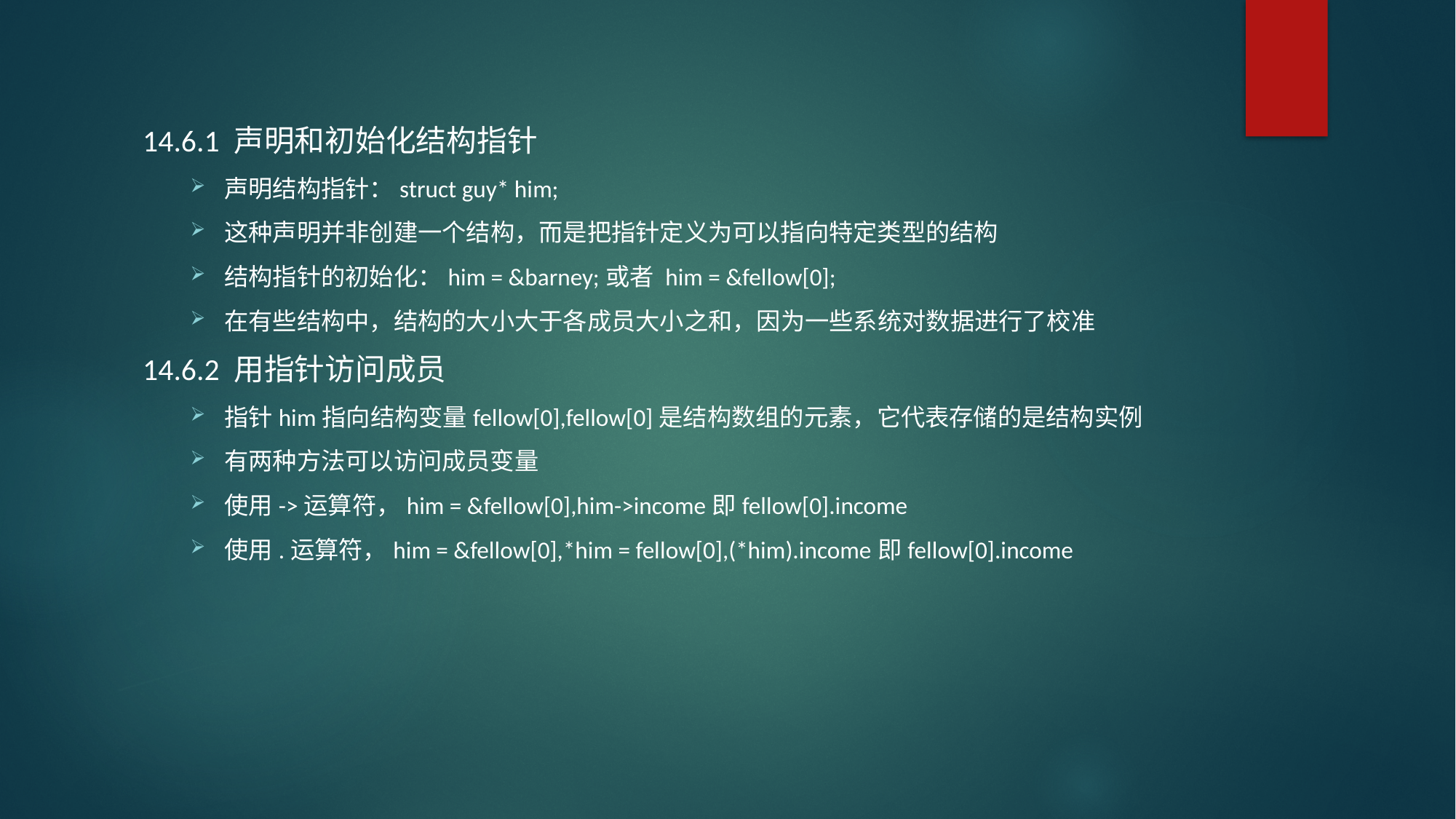

14.6.1 声明和初始化结构指针
声明结构指针：struct guy* him;
这种声明并非创建一个结构，而是把指针定义为可以指向特定类型的结构
结构指针的初始化：him = &barney;或者 him = &fellow[0];
在有些结构中，结构的大小大于各成员大小之和，因为一些系统对数据进行了校准
14.6.2 用指针访问成员
指针him指向结构变量fellow[0],fellow[0]是结构数组的元素，它代表存储的是结构实例
有两种方法可以访问成员变量
使用->运算符，him = &fellow[0],him->income即fellow[0].income
使用.运算符，him = &fellow[0],*him = fellow[0],(*him).income即fellow[0].income